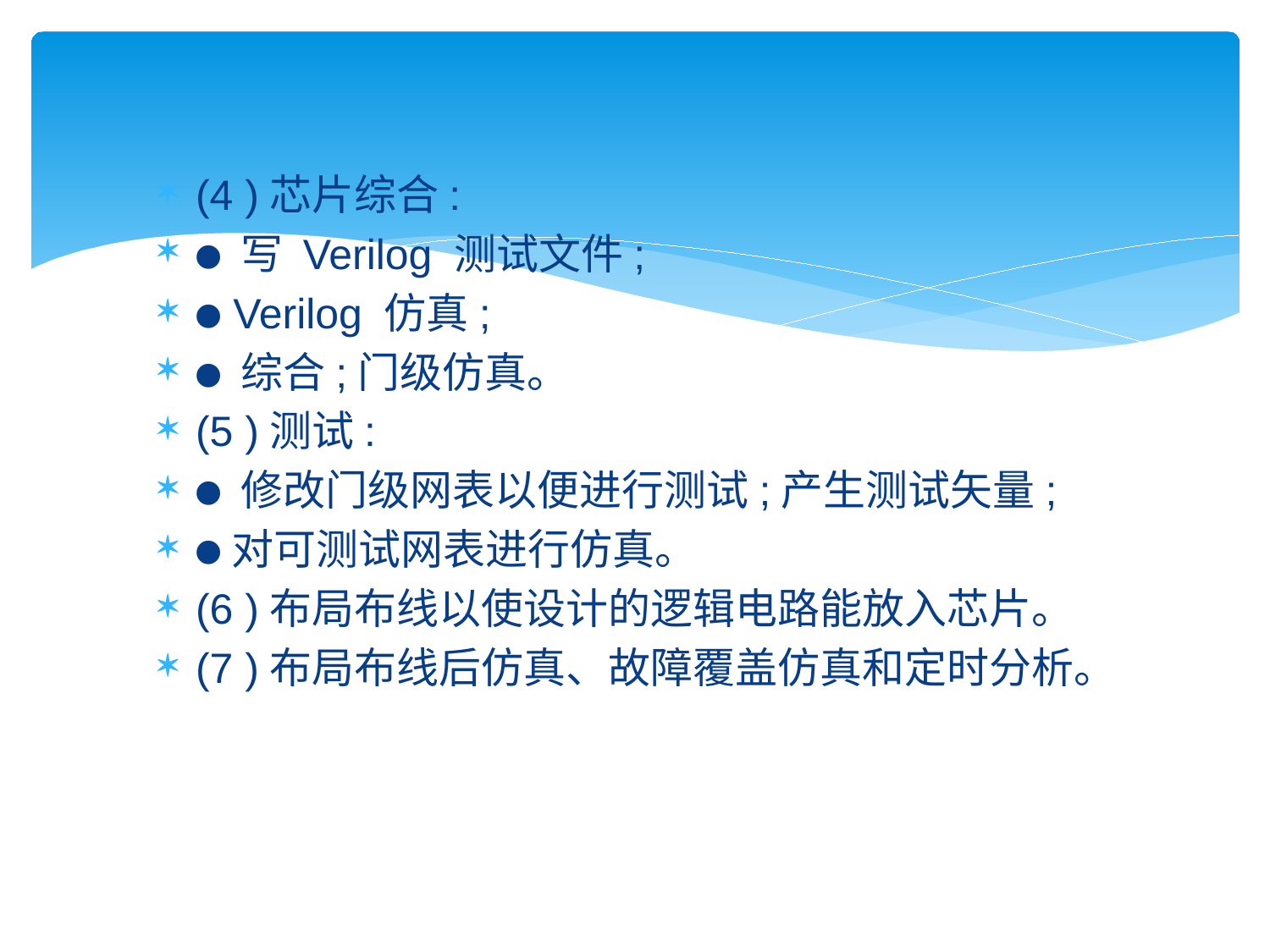

#
(4 )芯片综合:
⚫ 写 Verilog 测试文件;
⚫ Verilog 仿真;
⚫ 综合;门级仿真。
(5 )测试:
⚫ 修改门级网表以便进行测试;产生测试矢量;
⚫对可测试网表进行仿真。
(6 )布局布线以使设计的逻辑电路能放入芯片。
(7 )布局布线后仿真、故障覆盖仿真和定时分析。